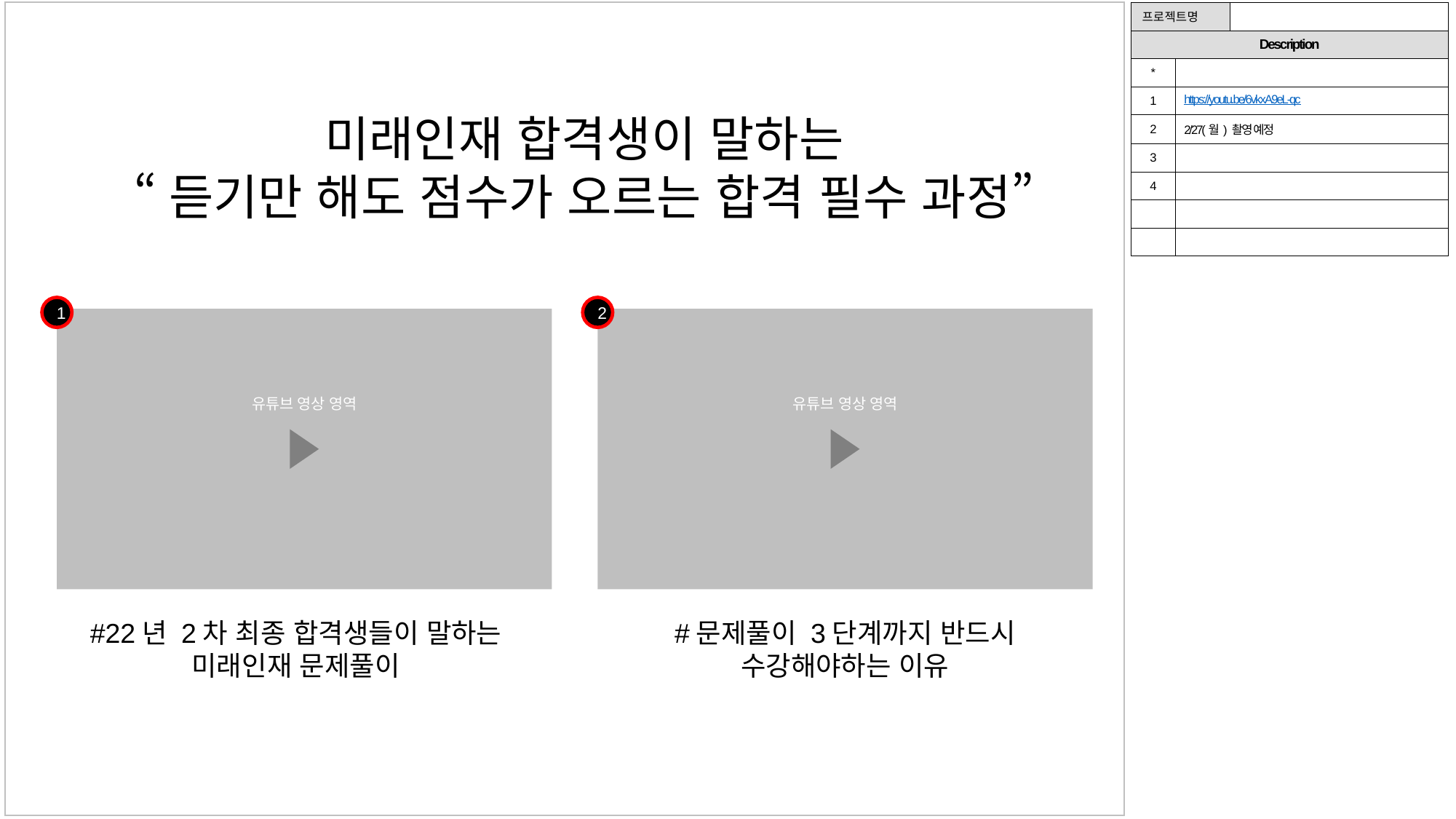

| 프로젝트명 |  |  |
| --- | --- | --- |
| Description |  |  |
| \* |  |  |
| 1 | https://youtu.be/6vkxA9eL-qc |  |
| 2 | 2/27(월) 촬영 예정 |  |
| 3 |  |  |
| 4 |  |  |
|  |  |  |
|  |  |  |
미래인재 합격생이 말하는
“듣기만 해도 점수가 오르는 합격 필수 과정”
1
2
유튜브 영상 영역

유튜브 영상 영역

#22년 2차 최종 합격생들이 말하는
미래인재 문제풀이
#문제풀이 3단계까지 반드시
수강해야하는 이유